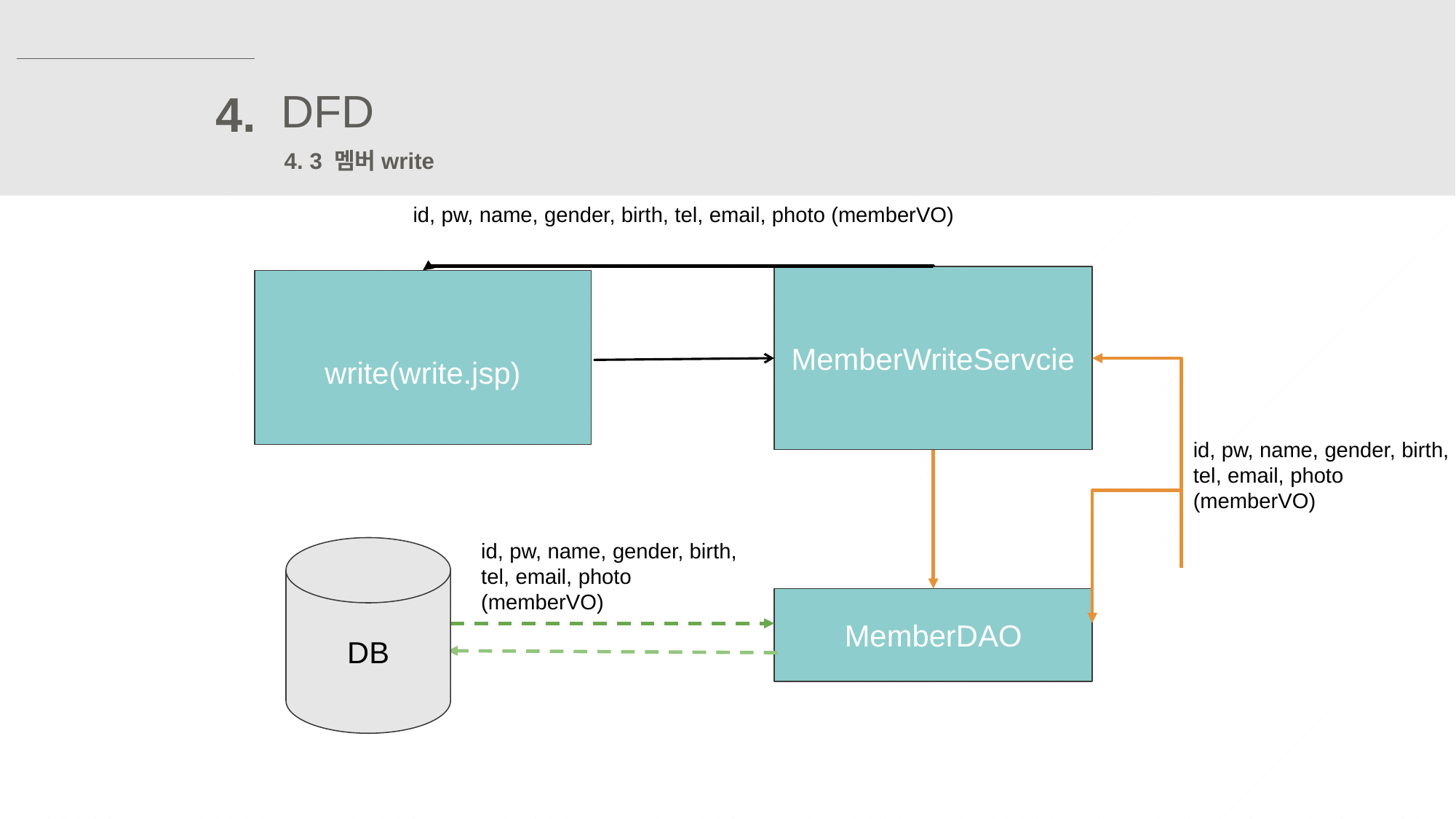

DFD
4.
4. 3 멤버write

id, pw, name, gender, birth, tel, email, photo (memberVO)

MemberWriteServcie

write(write.jsp)
id, pw, name, gender, birth,
tel, email, photo
(memberVO)
id, pw, name, gender, birth,
tel, email, photo
(memberVO)
DB

MemberDAO